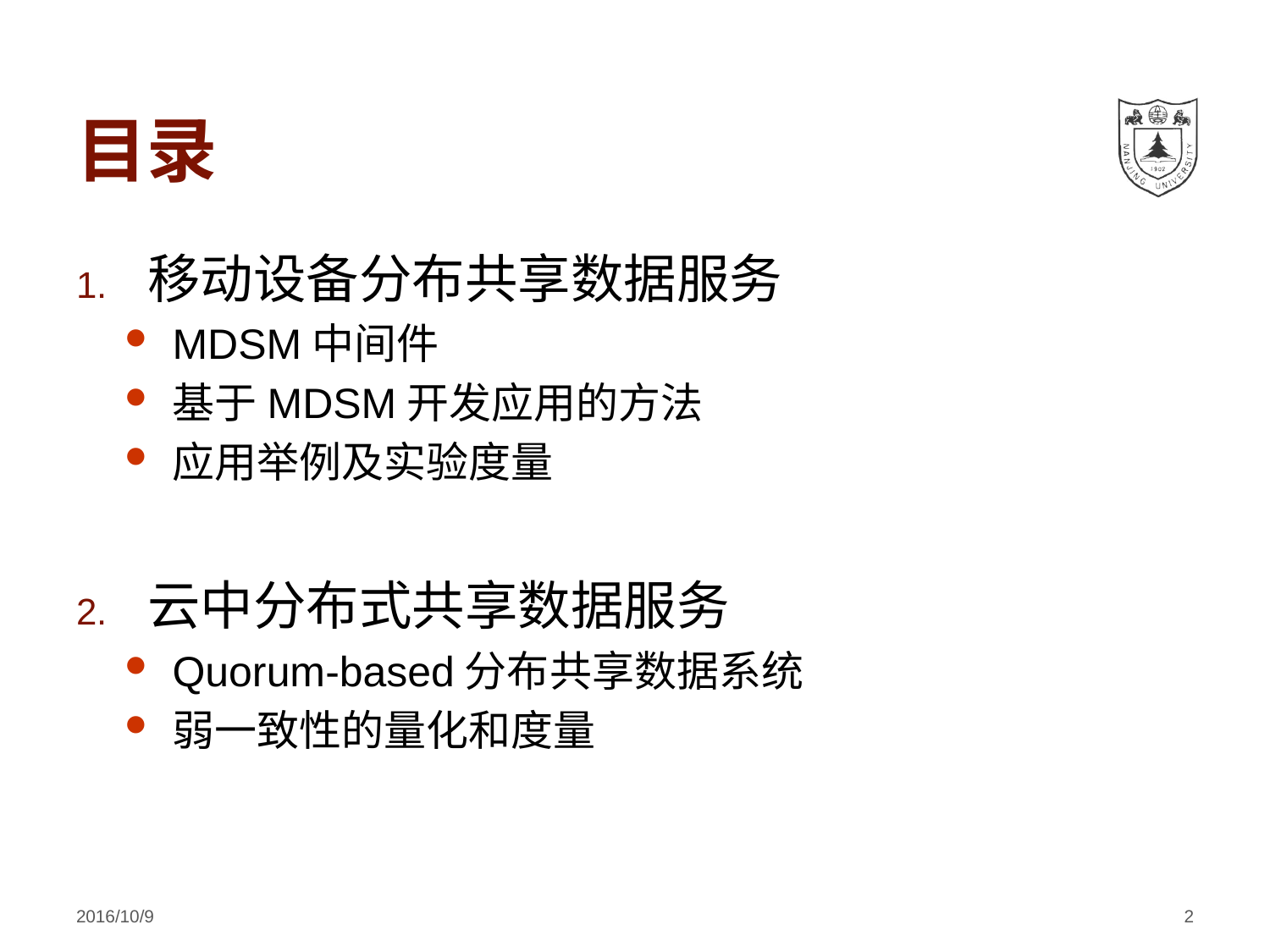

# 目录
移动设备分布共享数据服务
MDSM中间件
基于MDSM开发应用的方法
应用举例及实验度量

云中分布式共享数据服务
Quorum-based分布共享数据系统
弱一致性的量化和度量
2016/10/9
2